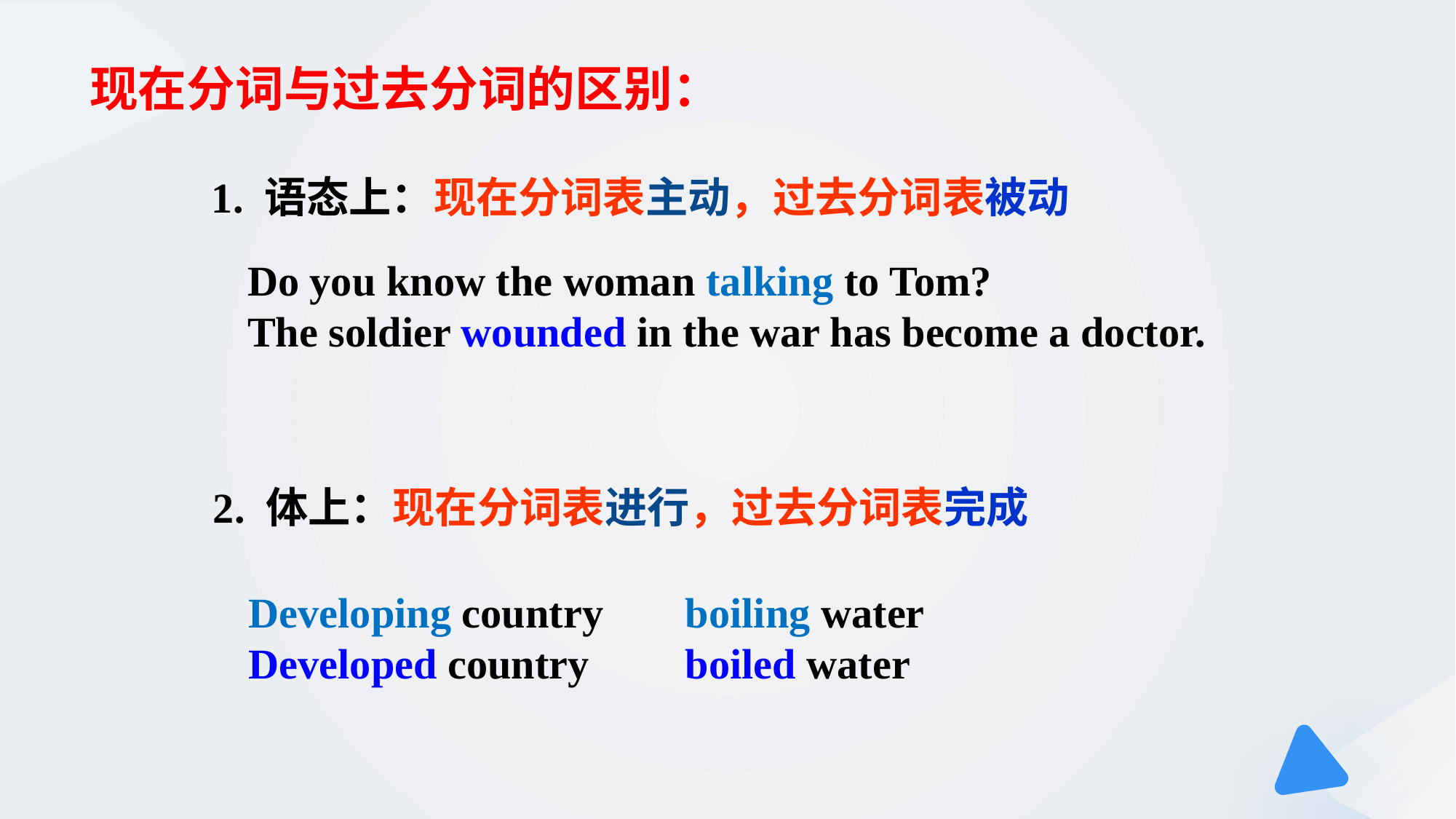

# 现在分词与过去分词的区别：
1. 语态上：现在分词表主动，过去分词表被动
Do you know the woman talking to Tom?
The soldier wounded in the war has become a doctor.
2. 体上：现在分词表进行，过去分词表完成
	Developing country  	boiling water
	Developed country   	boiled water